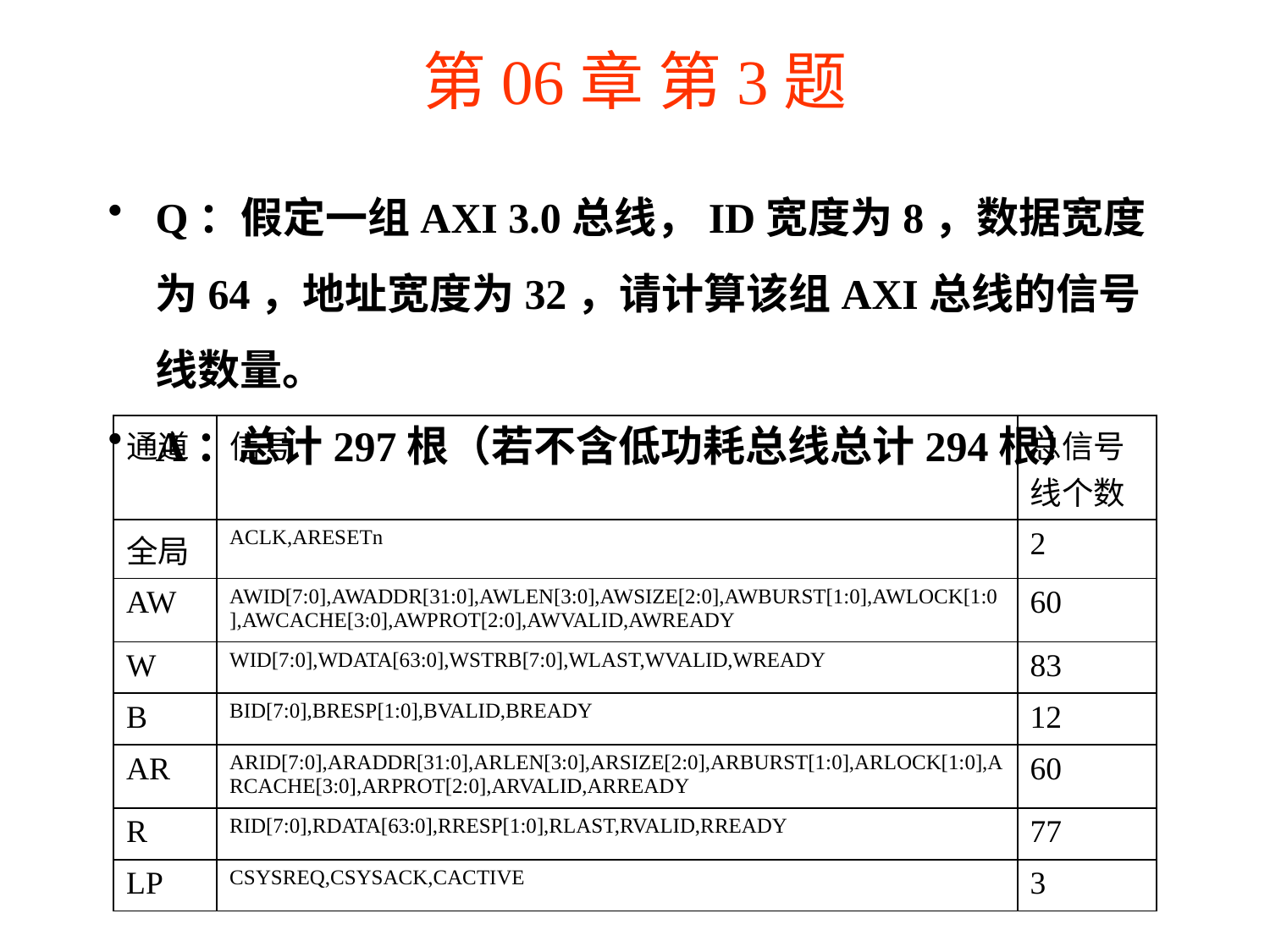

# 第06章 第3题
Q：假定一组AXI 3.0总线，ID宽度为8，数据宽度为64，地址宽度为32，请计算该组AXI总线的信号线数量。
A：总计297根（若不含低功耗总线总计294根）
| 通道 | 信号 | 总信号线个数 |
| --- | --- | --- |
| 全局 | ACLK,ARESETn | 2 |
| AW | AWID[7:0],AWADDR[31:0],AWLEN[3:0],AWSIZE[2:0],AWBURST[1:0],AWLOCK[1:0],AWCACHE[3:0],AWPROT[2:0],AWVALID,AWREADY | 60 |
| W | WID[7:0],WDATA[63:0],WSTRB[7:0],WLAST,WVALID,WREADY | 83 |
| B | BID[7:0],BRESP[1:0],BVALID,BREADY | 12 |
| AR | ARID[7:0],ARADDR[31:0],ARLEN[3:0],ARSIZE[2:0],ARBURST[1:0],ARLOCK[1:0],ARCACHE[3:0],ARPROT[2:0],ARVALID,ARREADY | 60 |
| R | RID[7:0],RDATA[63:0],RRESP[1:0],RLAST,RVALID,RREADY | 77 |
| LP | CSYSREQ,CSYSACK,CACTIVE | 3 |